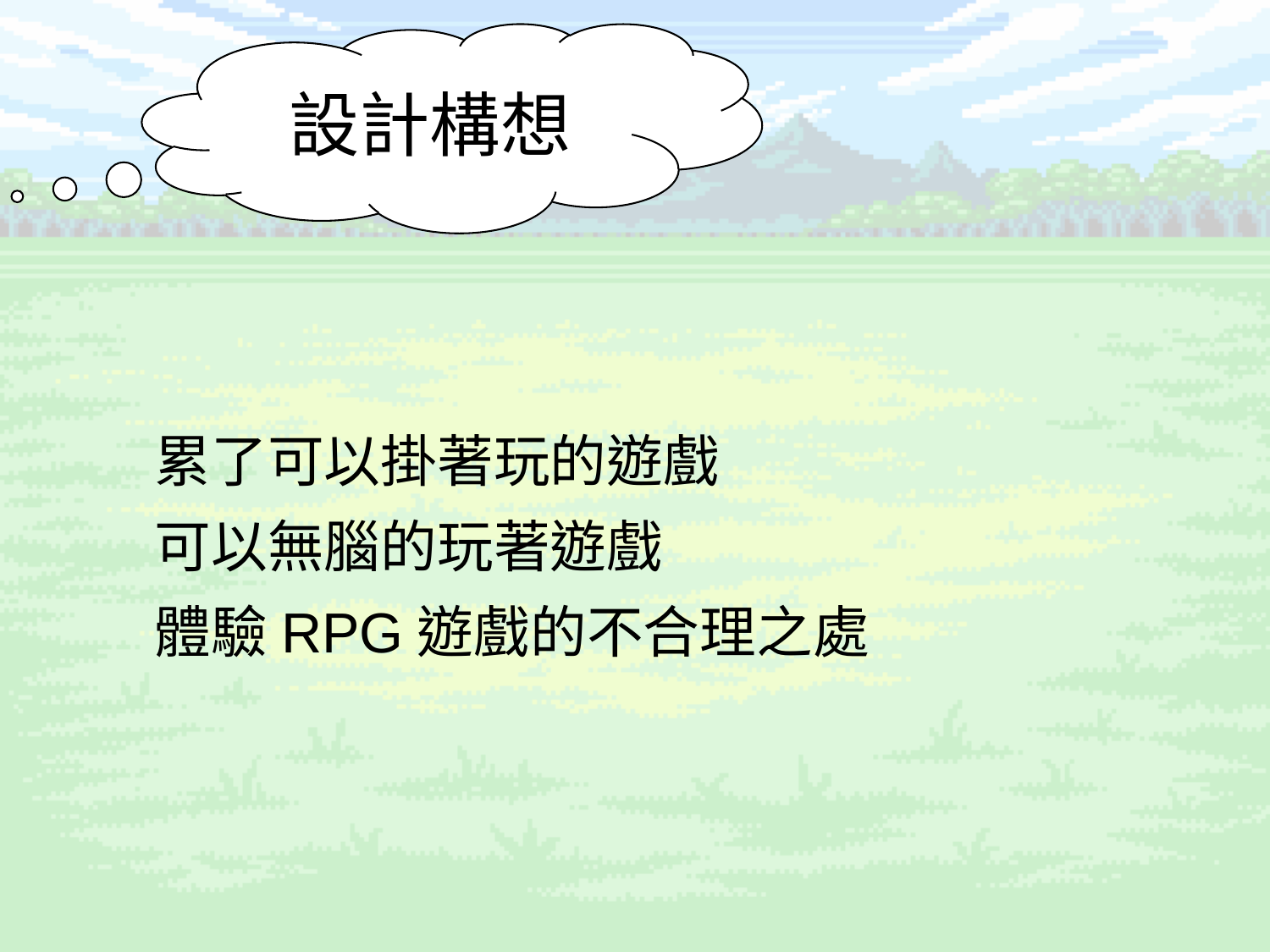

設計構想
累了可以掛著玩的遊戲
可以無腦的玩著遊戲
體驗RPG遊戲的不合理之處